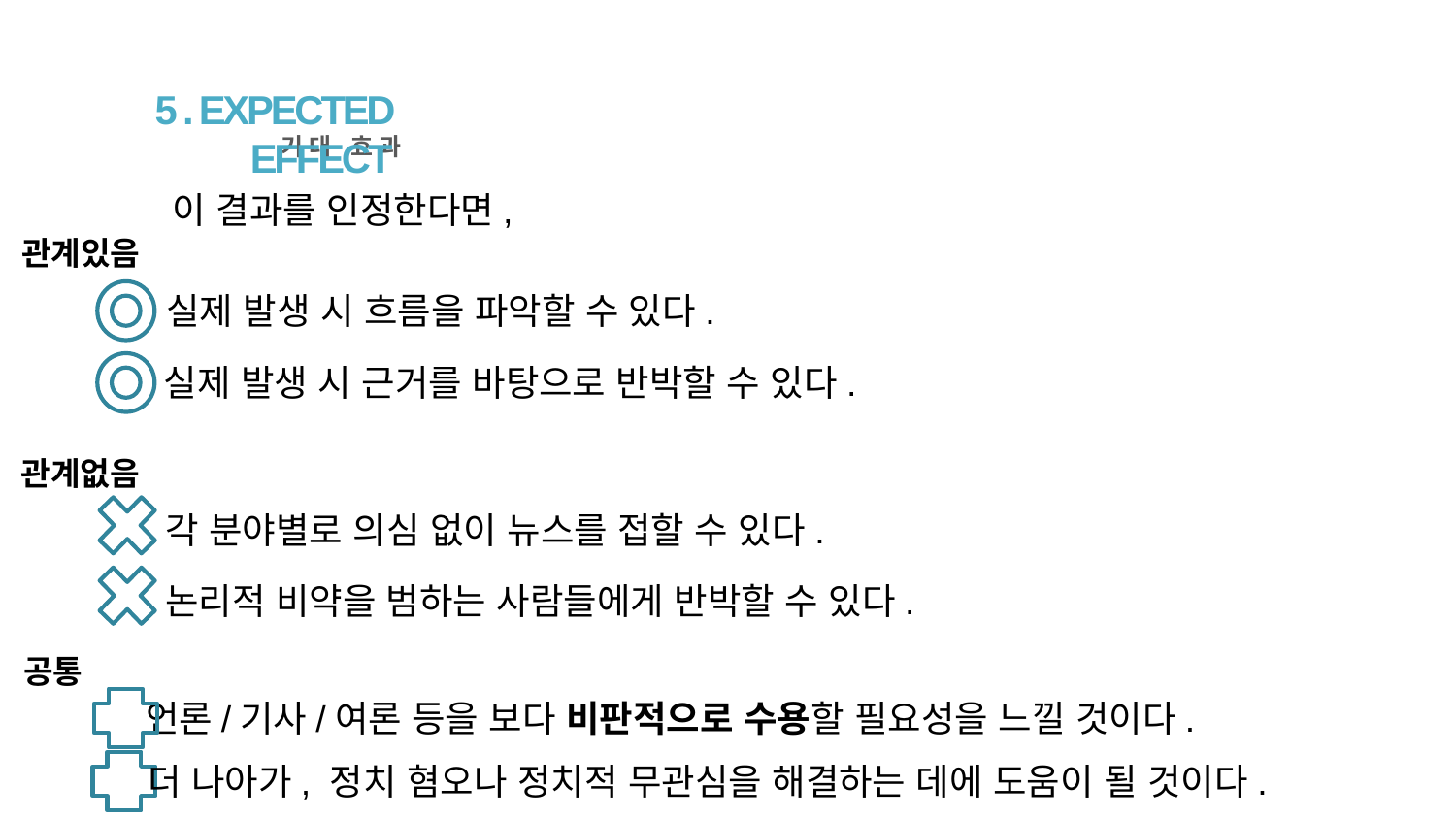

5 . EXPECTED EFFECT
기대 효과
이 결과를 인정한다면,
관계있음

실제 발생 시 흐름을 파악할 수 있다.

실제 발생 시 근거를 바탕으로 반박할 수 있다.
관계없음

각 분야별로 의심 없이 뉴스를 접할 수 있다.

논리적 비약을 범하는 사람들에게 반박할 수 있다.
공통

언론/기사/여론 등을 보다 비판적으로 수용할 필요성을 느낄 것이다.

더 나아가, 정치 혐오나 정치적 무관심을 해결하는 데에 도움이 될 것이다.